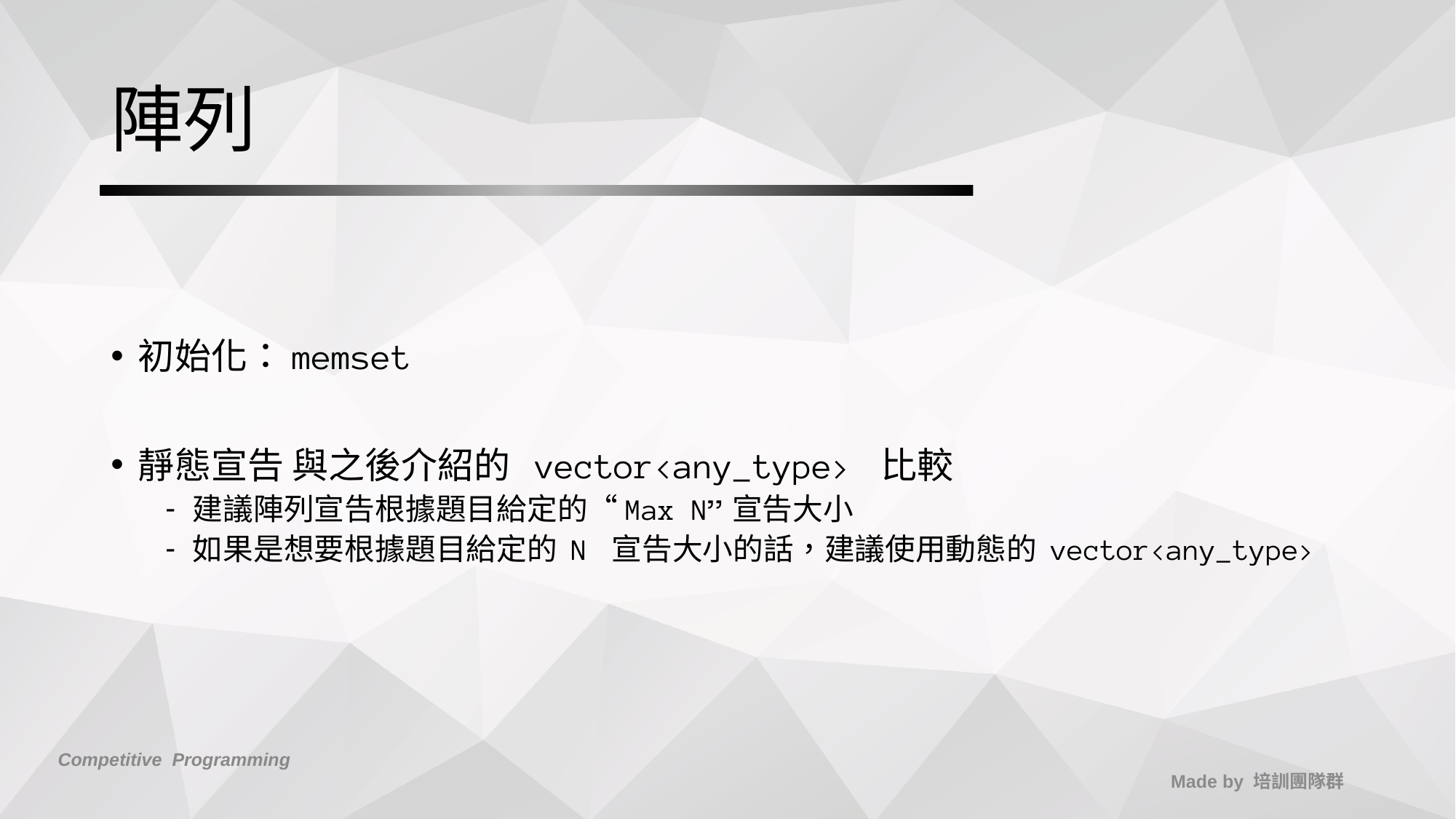

# 陣列
初始化：memset

靜態宣告 與之後介紹的  vector<any_type> 比較
建議陣列宣告根據題目給定的“Max N”宣告大小
如果是想要根據題目給定的 N 宣告大小的話，建議使用動態的 vector<any_type>